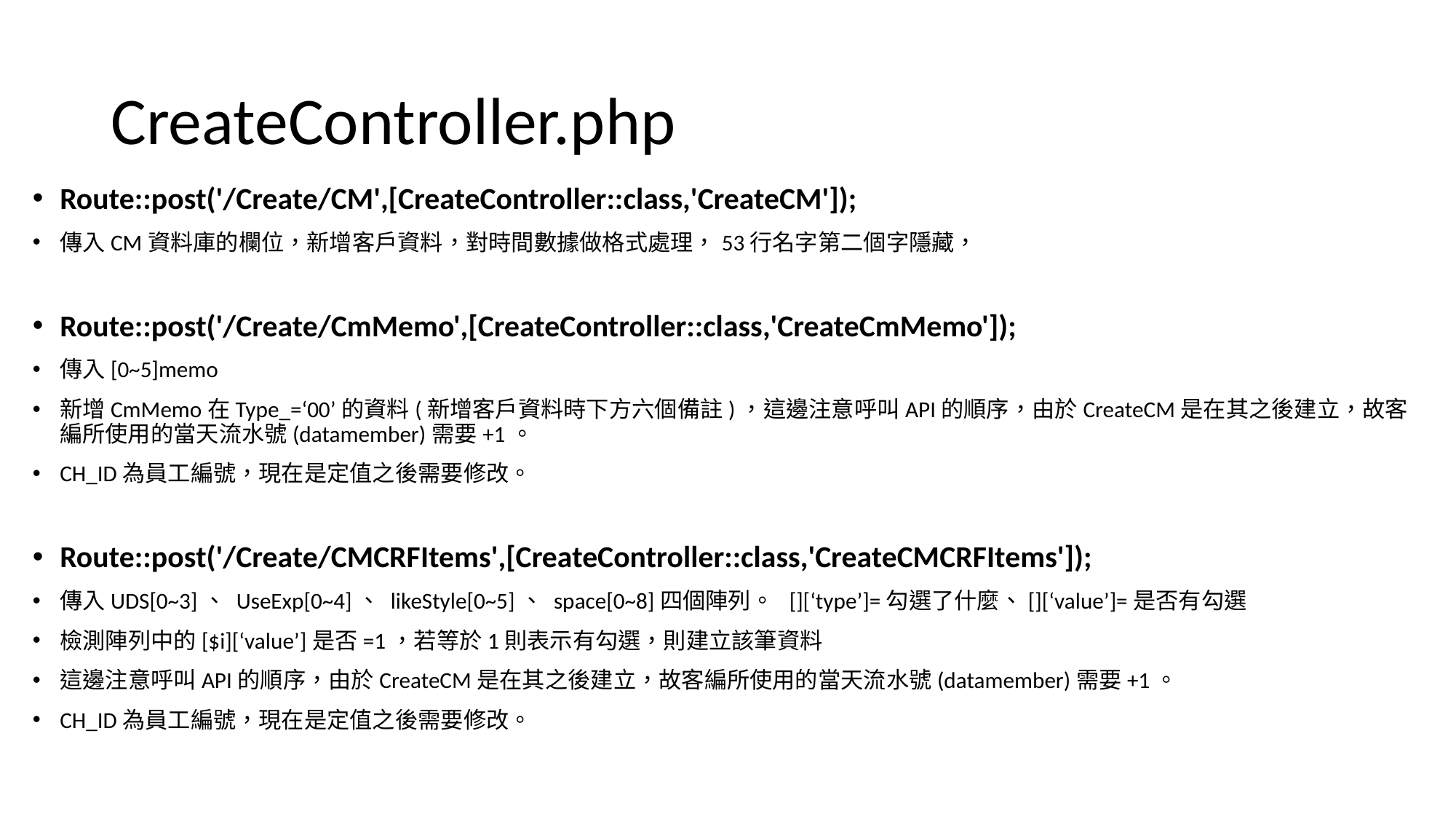

# CreateController.php
Route::post('/Create/CM',[CreateController::class,'CreateCM']);
傳入CM資料庫的欄位，新增客戶資料，對時間數據做格式處理，53行名字第二個字隱藏，

Route::post('/Create/CmMemo',[CreateController::class,'CreateCmMemo']);
傳入[0~5]memo
新增CmMemo在Type_=‘00’的資料(新增客戶資料時下方六個備註)，這邊注意呼叫API的順序，由於CreateCM是在其之後建立，故客編所使用的當天流水號(datamember)需要+1。
CH_ID為員工編號，現在是定值之後需要修改。

Route::post('/Create/CMCRFItems',[CreateController::class,'CreateCMCRFItems']);
傳入UDS[0~3]、 UseExp[0~4]、 likeStyle[0~5]、 space[0~8]四個陣列。  [][‘type’]=勾選了什麼、[][‘value’]=是否有勾選
檢測陣列中的[$i][‘value’]是否=1，若等於1則表示有勾選，則建立該筆資料
這邊注意呼叫API的順序，由於CreateCM是在其之後建立，故客編所使用的當天流水號(datamember)需要+1。
CH_ID為員工編號，現在是定值之後需要修改。